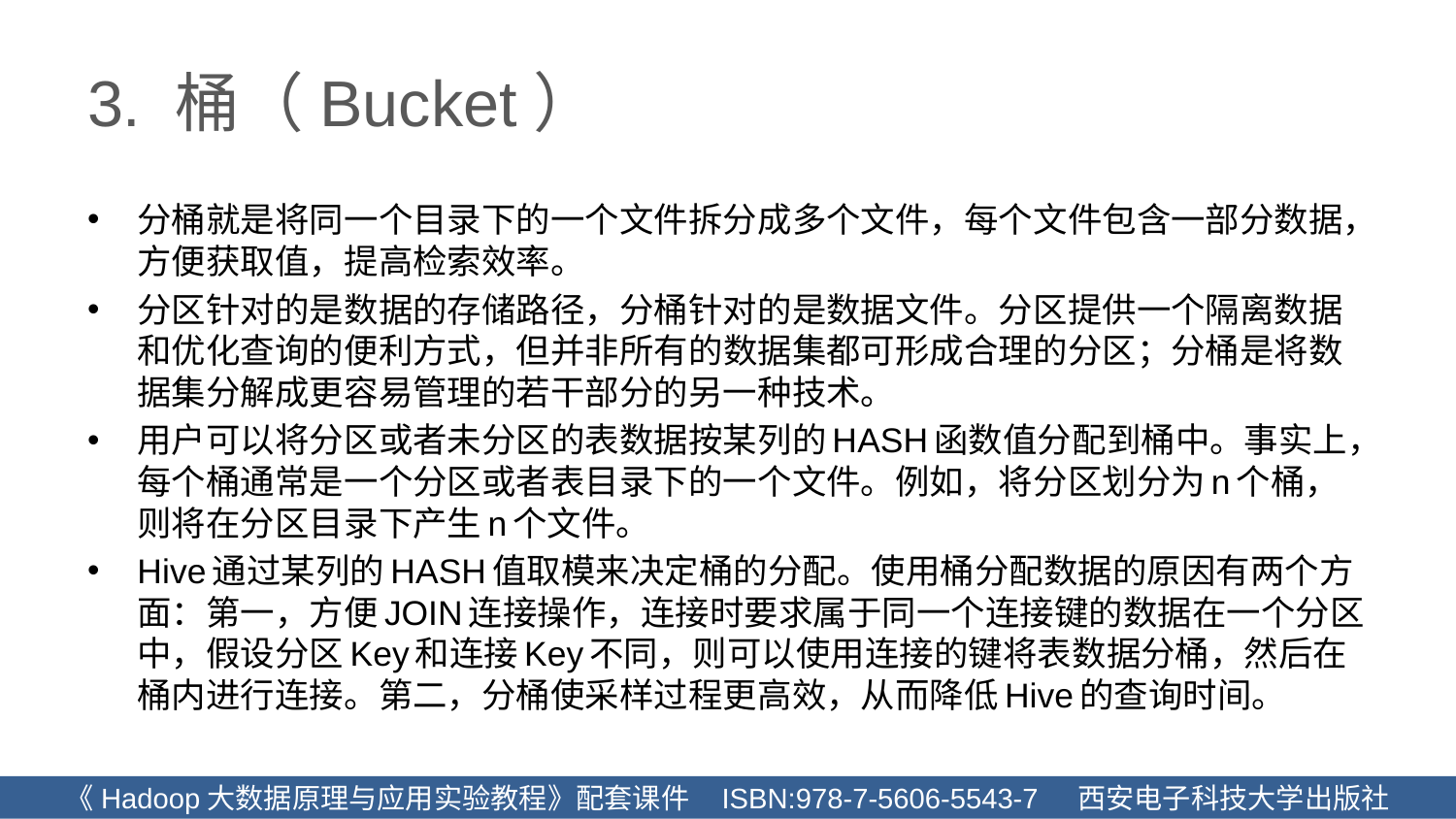

# 3. 桶（Bucket）
分桶就是将同一个目录下的一个文件拆分成多个文件，每个文件包含一部分数据，方便获取值，提高检索效率。
分区针对的是数据的存储路径，分桶针对的是数据文件。分区提供一个隔离数据和优化查询的便利方式，但并非所有的数据集都可形成合理的分区；分桶是将数据集分解成更容易管理的若干部分的另一种技术。
用户可以将分区或者未分区的表数据按某列的HASH函数值分配到桶中。事实上，每个桶通常是一个分区或者表目录下的一个文件。例如，将分区划分为n个桶，则将在分区目录下产生n个文件。
Hive通过某列的HASH值取模来决定桶的分配。使用桶分配数据的原因有两个方面：第一，方便JOIN连接操作，连接时要求属于同一个连接键的数据在一个分区中，假设分区Key和连接Key不同，则可以使用连接的键将表数据分桶，然后在桶内进行连接。第二，分桶使采样过程更高效，从而降低Hive的查询时间。